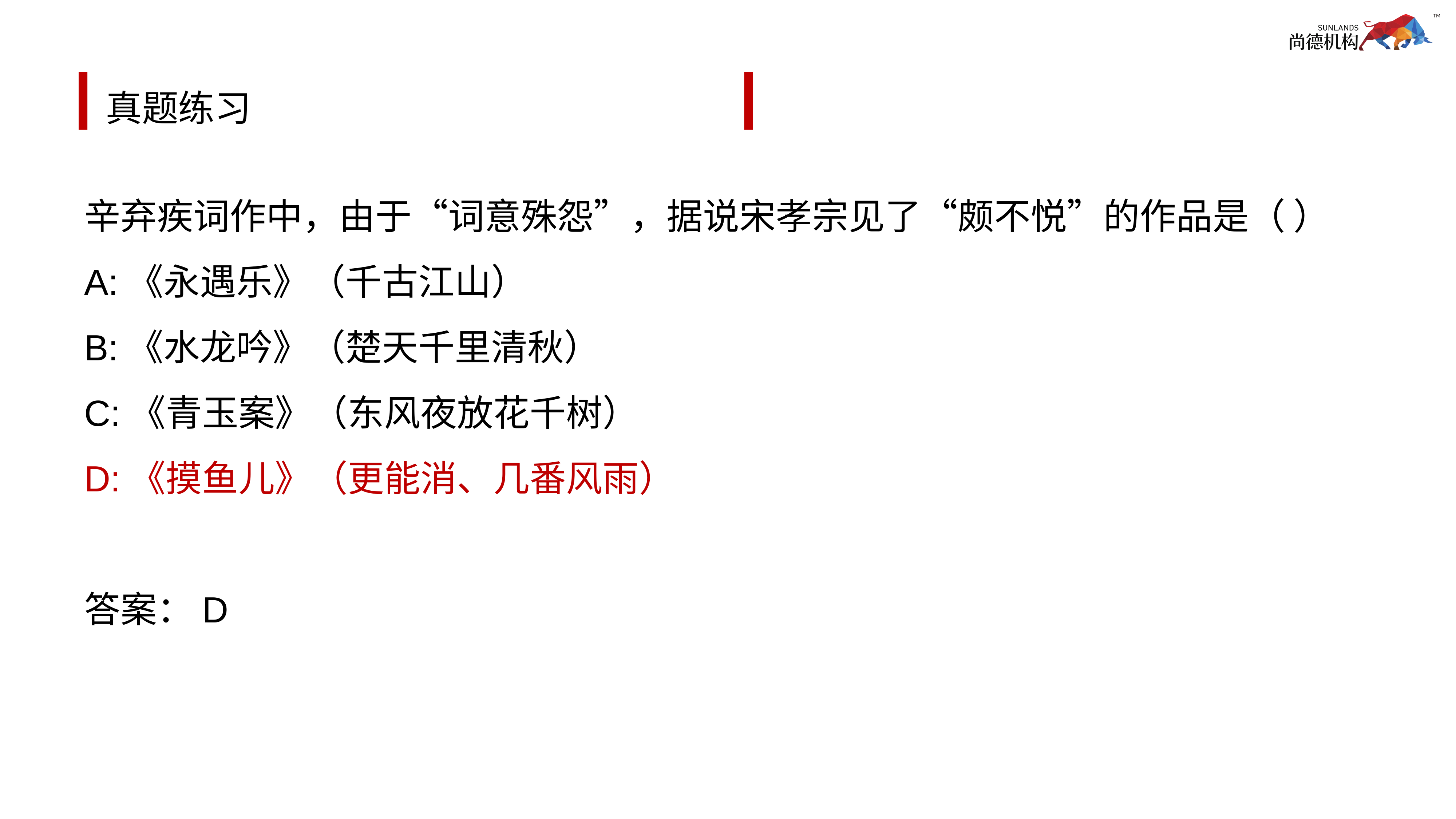

# 真题练习
辛弃疾词作中，由于“词意殊怨”，据说宋孝宗见了“颇不悦”的作品是（ ）
A:《永遇乐》（千古江山）
B:《水龙吟》（楚天千里清秋）
C:《青玉案》（东风夜放花千树）
D:《摸鱼儿》（更能消、几番风雨）

答案：D